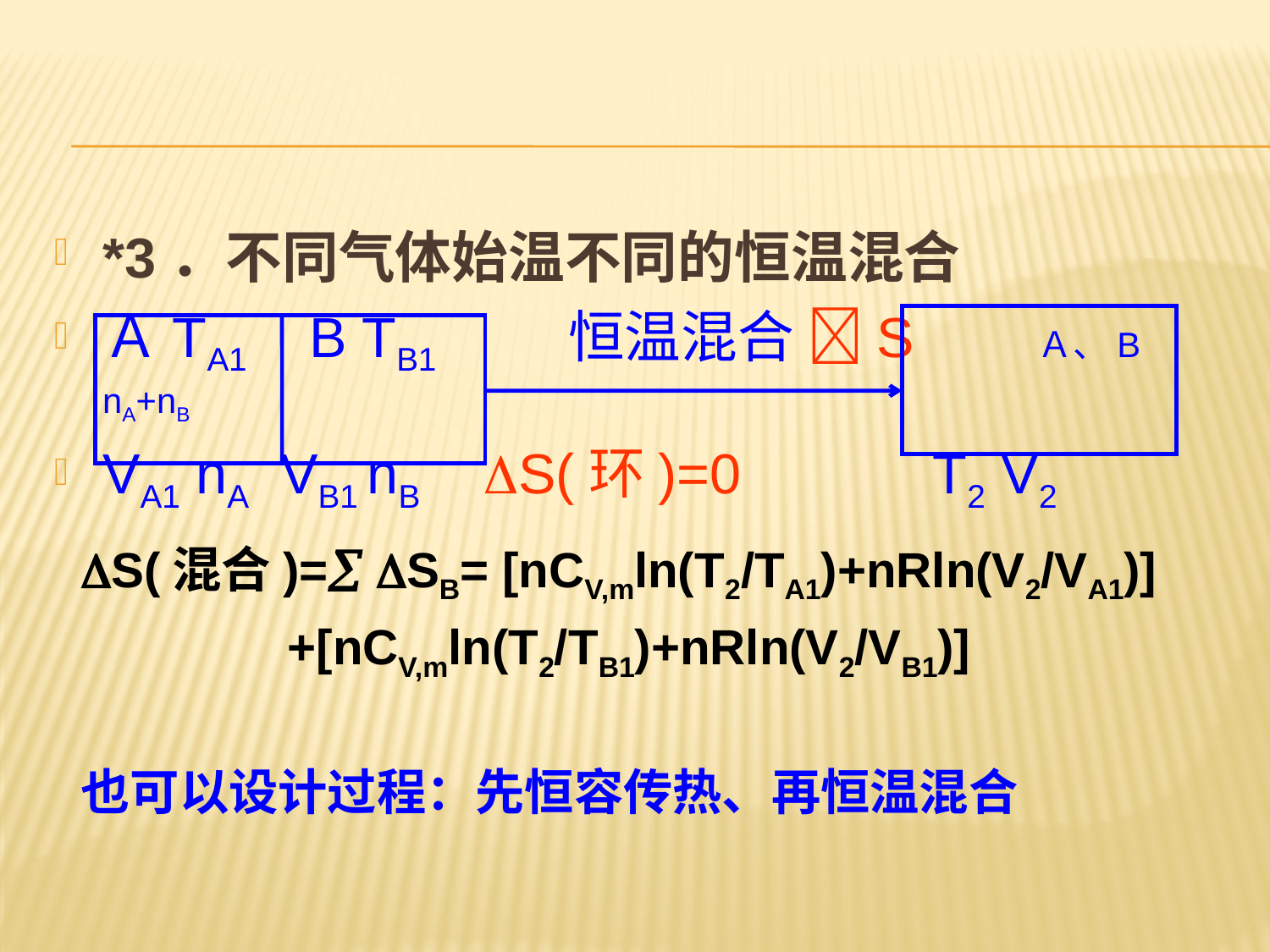

#
*3．不同气体始温不同的恒温混合
ＡTA1    B TB1             恒温混合 ΔS       Ａ、B nA+nB
VA1 nA  VB1 nB       ΔS(环)=0                     T2 V2

ΔS(混合)=∑ ΔSB= [nCV,mln(T2/TA1)+nRln(V2/VA1)]
               +[nCV,mln(T2/TB1)+nRln(V2/VB1)]
也可以设计过程：先恒容传热、再恒温混合